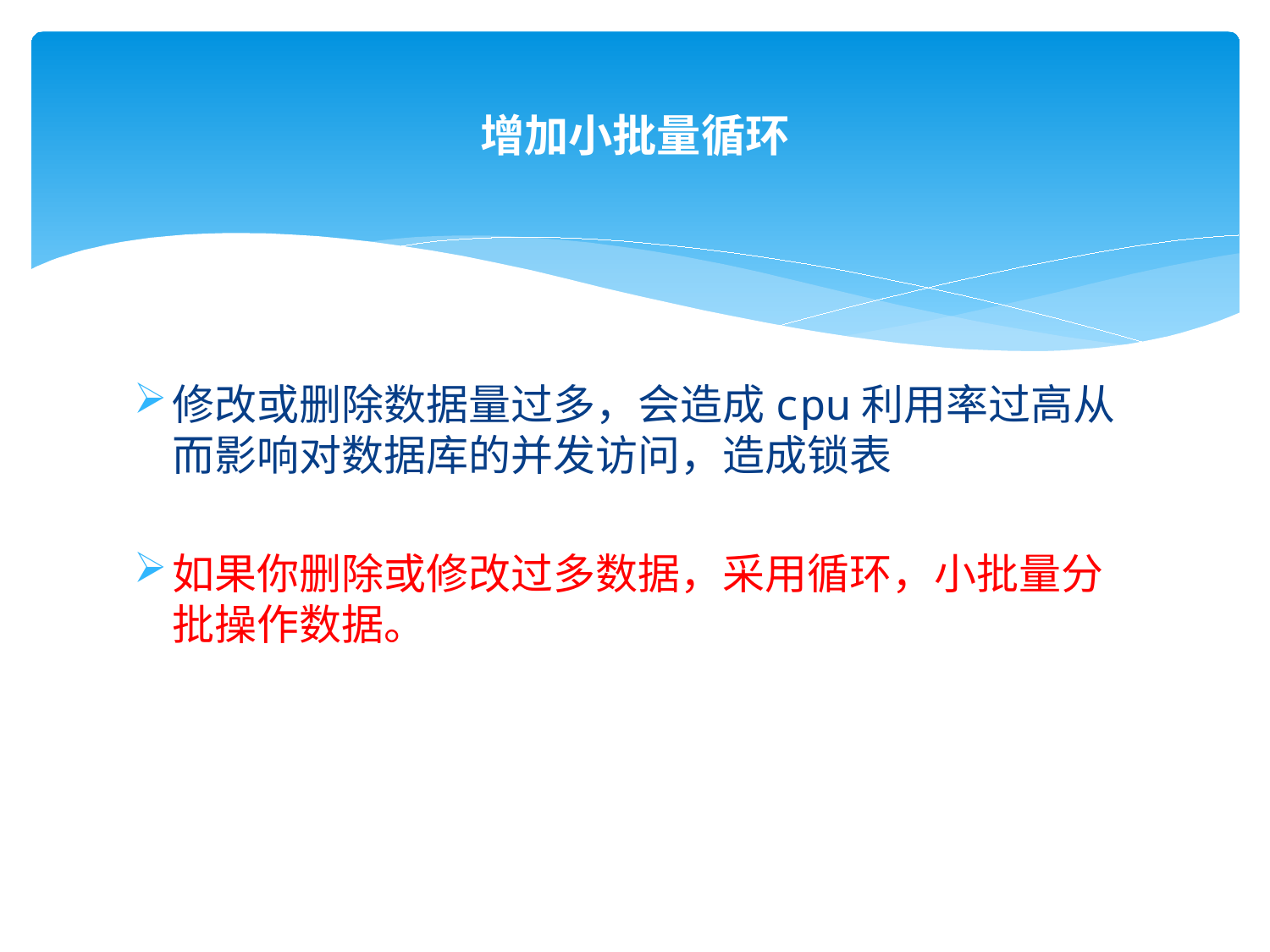

# 增加小批量循环
修改或删除数据量过多，会造成cpu利用率过高从而影响对数据库的并发访问，造成锁表

如果你删除或修改过多数据，采用循环，小批量分批操作数据。